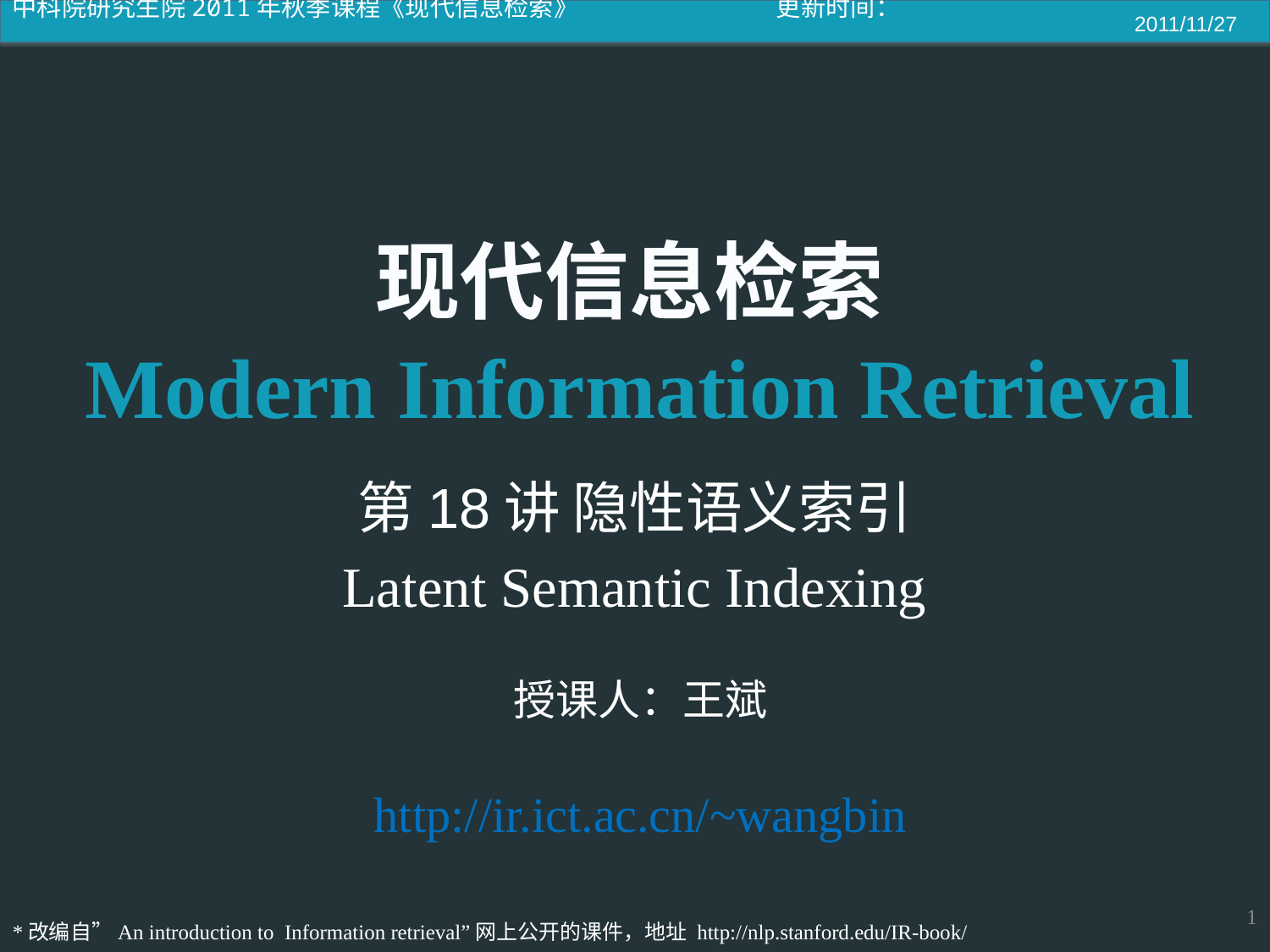

2011/11/27
第18讲 隐性语义索引
Latent Semantic Indexing

1